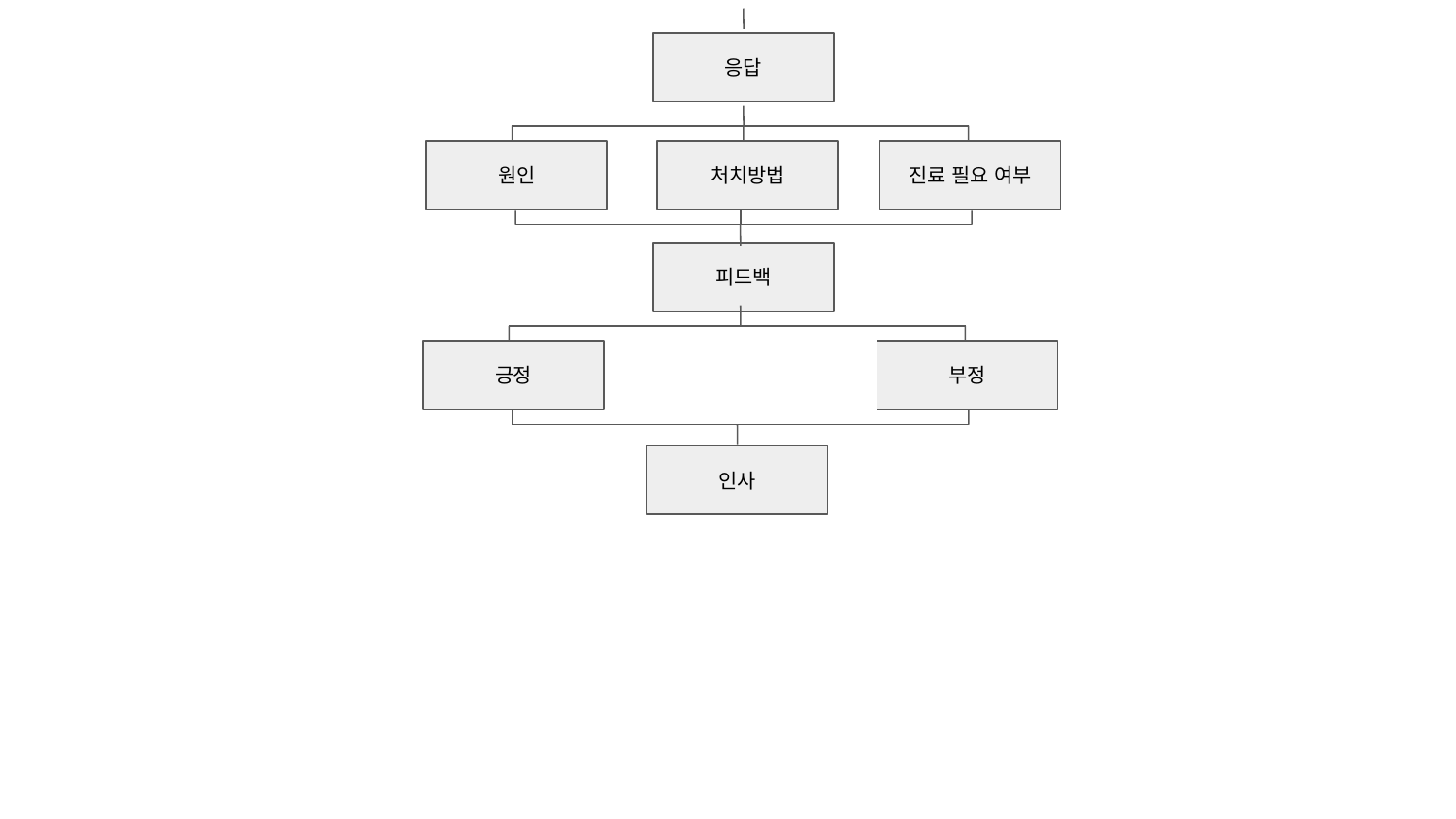

응답
원인
처치방법
진료 필요 여부
피드백
긍정
부정
인사